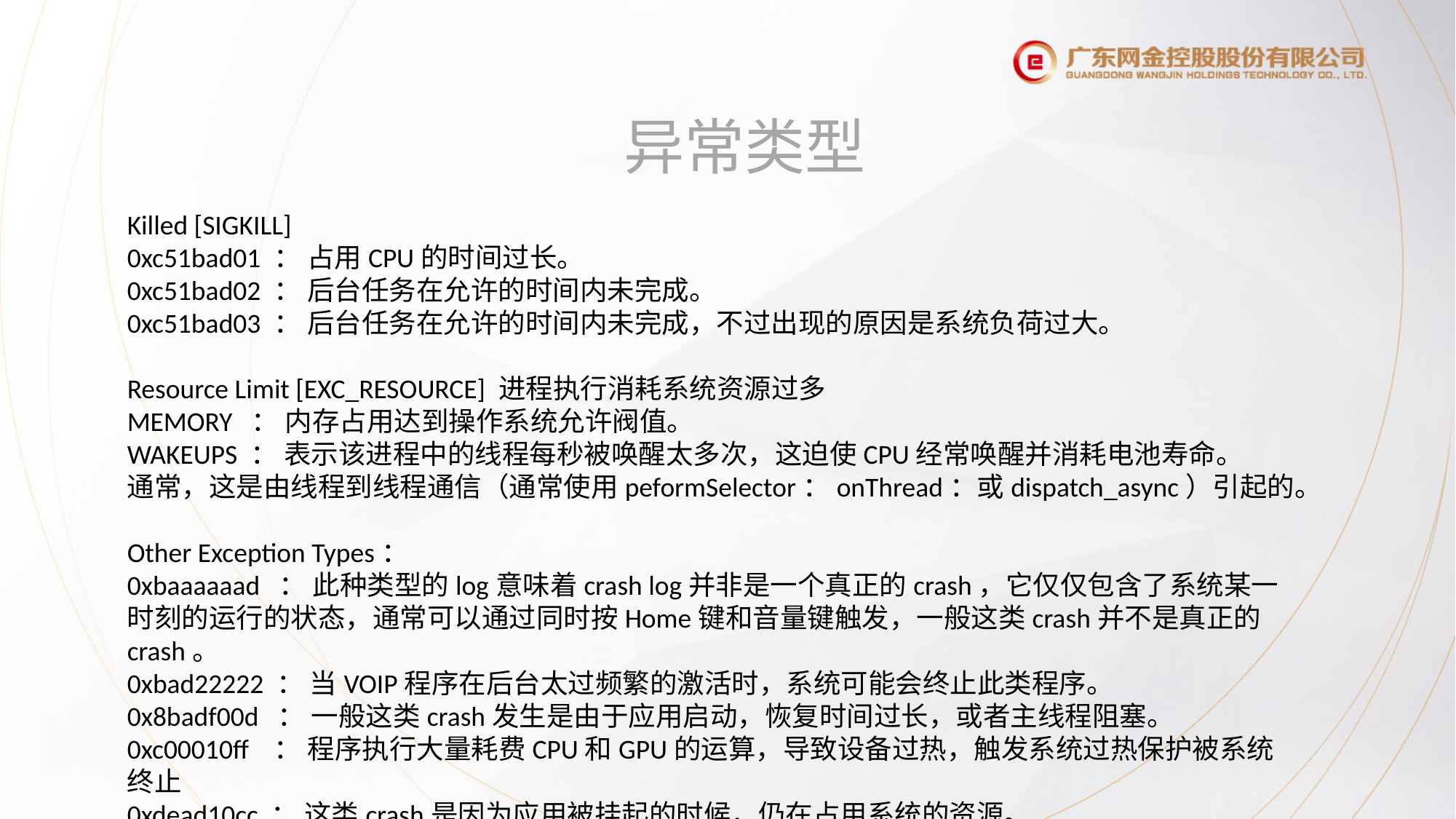

异常类型
Killed [SIGKILL]
0xc51bad01 ： 占用CPU的时间过长。
0xc51bad02 ： 后台任务在允许的时间内未完成。
0xc51bad03 ： 后台任务在允许的时间内未完成，不过出现的原因是系统负荷过大。

Resource Limit [EXC_RESOURCE] 进程执行消耗系统资源过多
MEMORY  ： 内存占用达到操作系统允许阀值。
WAKEUPS ： 表示该进程中的线程每秒被唤醒太多次，这迫使CPU经常唤醒并消耗电池寿命。
通常，这是由线程到线程通信（通常使用peformSelector：onThread：或dispatch_async）引起的。

Other Exception Types：
0xbaaaaaad  ： 此种类型的log意味着crash log并非是一个真正的crash，它仅仅包含了系统某一时刻的运行的状态，通常可以通过同时按Home键和音量键触发，一般这类crash并不是真正的crash。
0xbad22222 ： 当VOIP程序在后台太过频繁的激活时，系统可能会终止此类程序。
0x8badf00d  ： 一般这类crash发生是由于应用启动，恢复时间过长，或者主线程阻塞。
0xc00010ff   ： 程序执行大量耗费CPU和GPU的运算，导致设备过热，触发系统过热保护被系统终止
0xdead10cc ： 这类crash是因为应用被挂起的时候，仍在占用系统的资源。
异常崩溃抓取demo ：https://github.com/bitstadium/CrashProbe